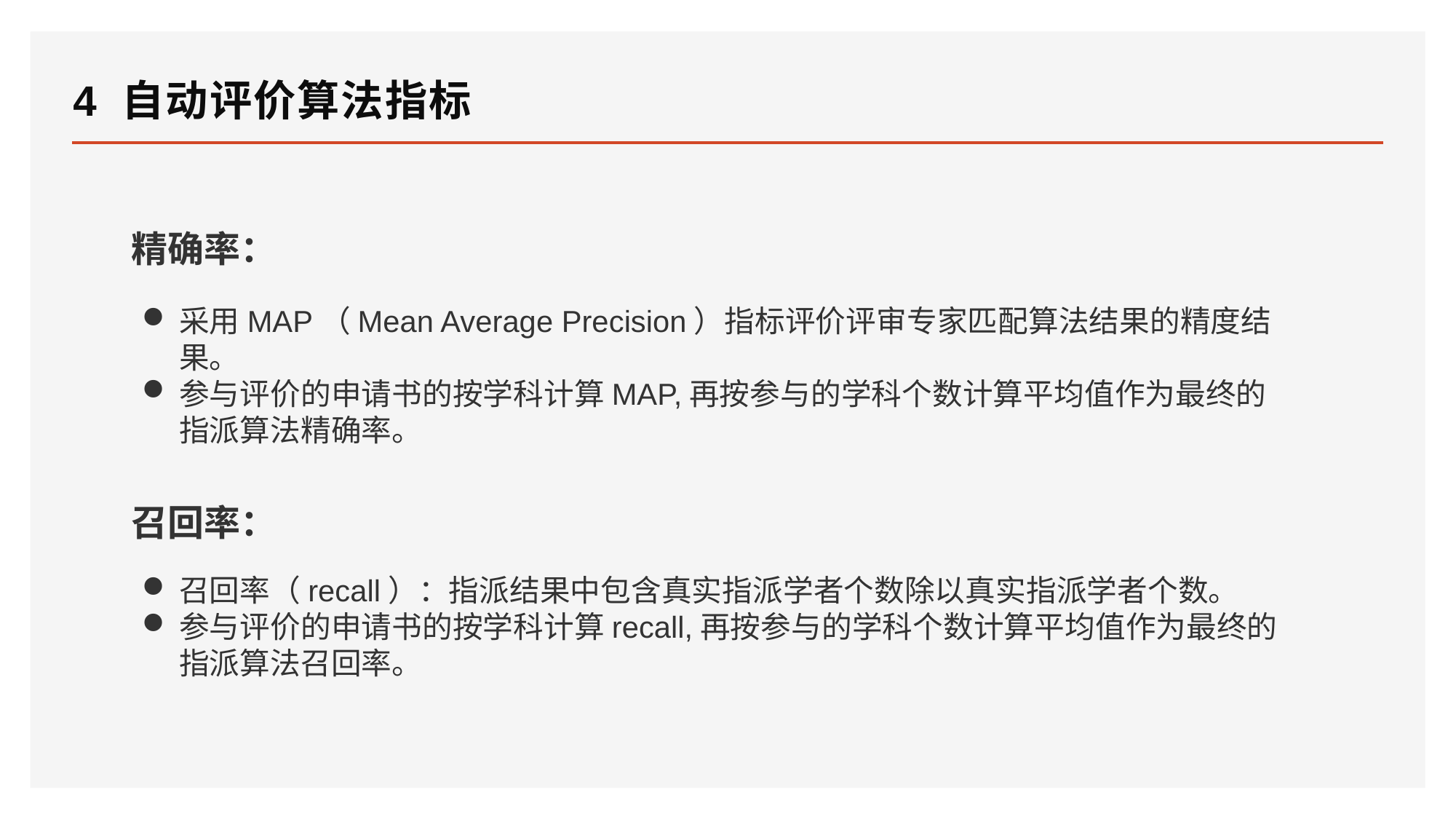

# 4 自动评价算法指标
精确率：
采用MAP（Mean Average Precision）指标评价评审专家匹配算法结果的精度结果。
参与评价的申请书的按学科计算MAP,再按参与的学科个数计算平均值作为最终的指派算法精确率。
召回率：
召回率（recall）：指派结果中包含真实指派学者个数除以真实指派学者个数。
参与评价的申请书的按学科计算recall,再按参与的学科个数计算平均值作为最终的指派算法召回率。